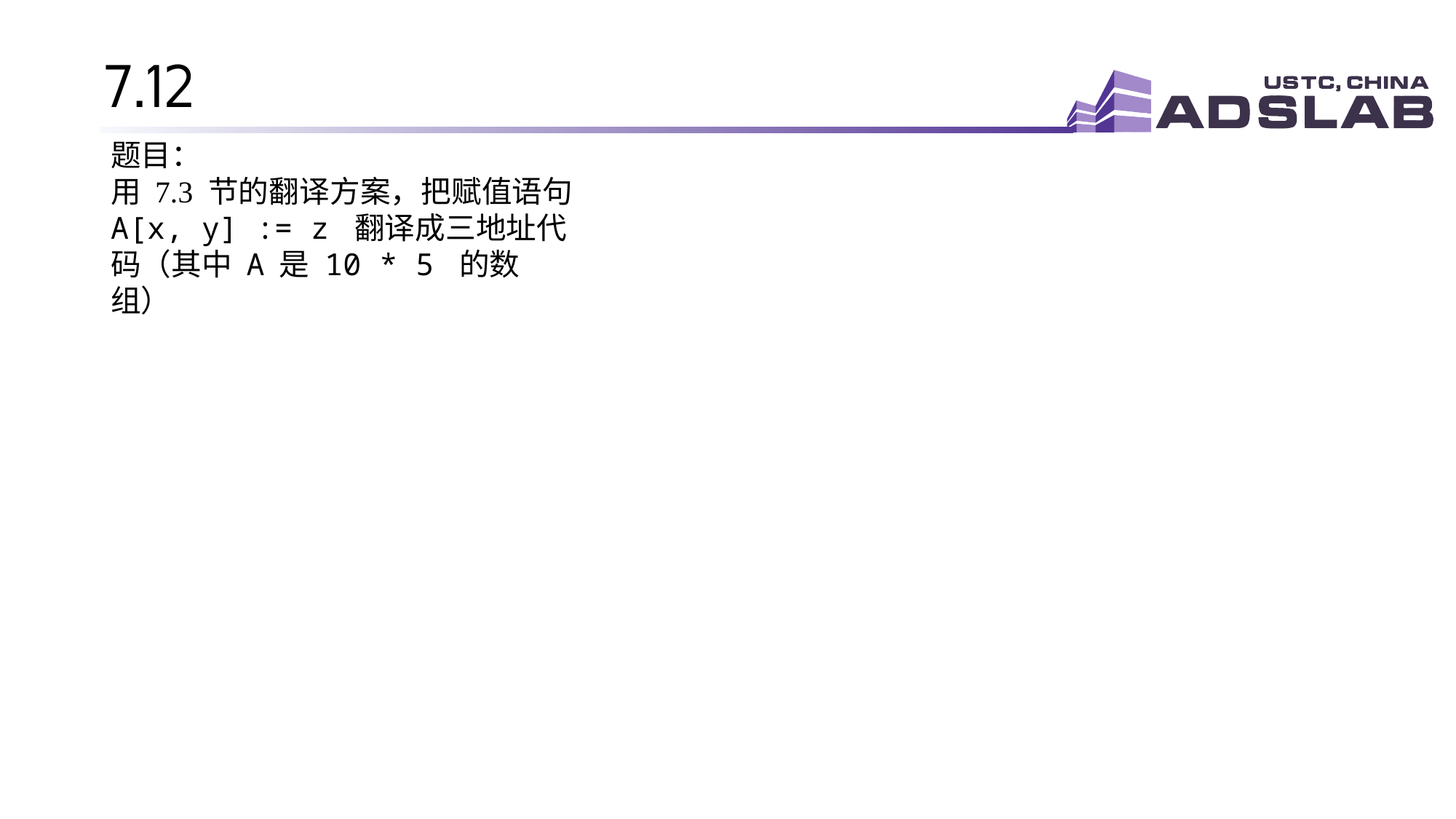

# 7.12
题目：
用 7.3 节的翻译方案，把赋值语句 A[x, y] := z 翻译成三地址代码（其中 A 是 10 * 5 的数组）